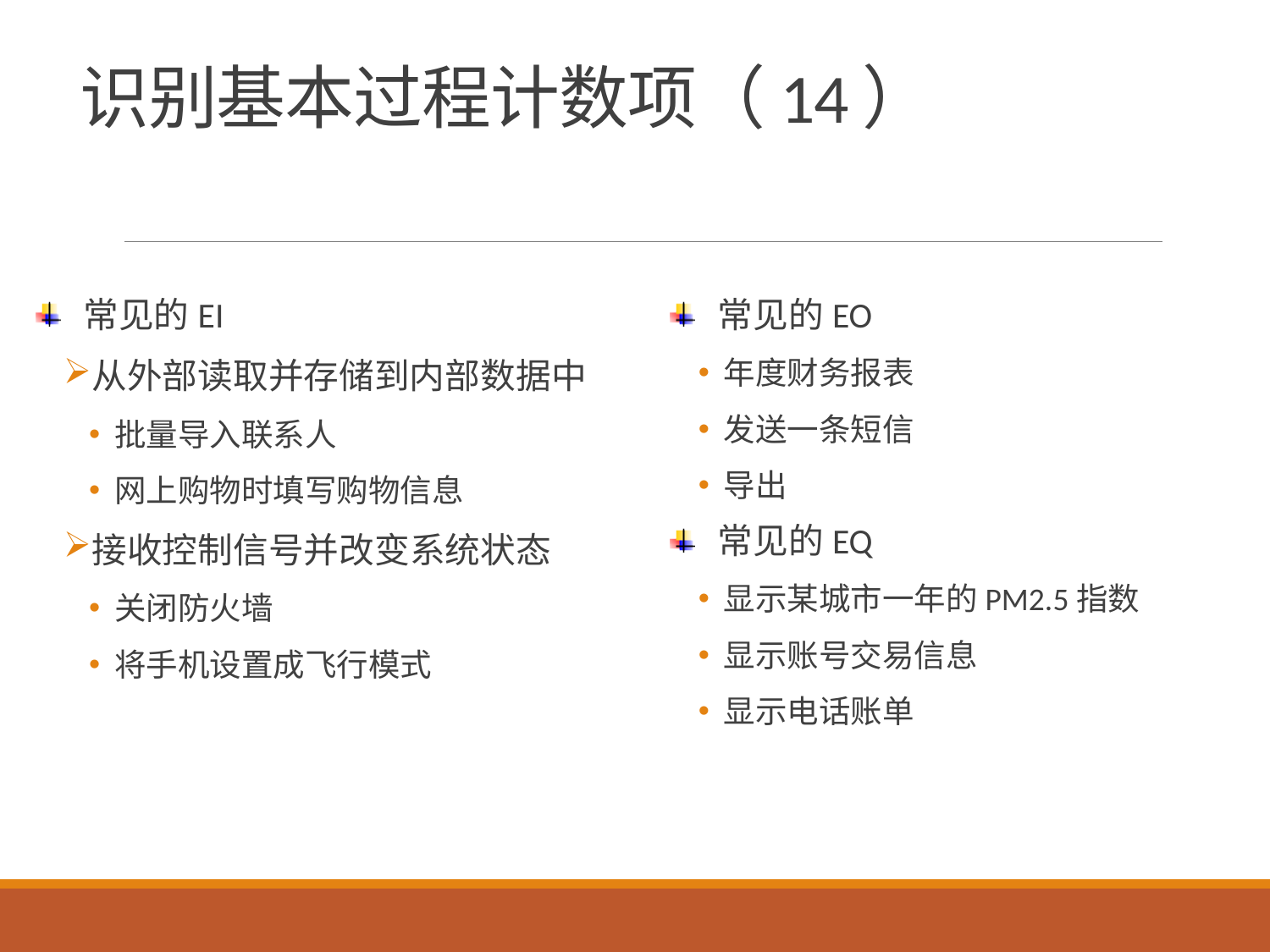

# 识别基本过程计数项（14）
常见的EI
从外部读取并存储到内部数据中
批量导入联系人
网上购物时填写购物信息
接收控制信号并改变系统状态
关闭防火墙
将手机设置成飞行模式
常见的EO
年度财务报表
发送一条短信
导出
常见的EQ
显示某城市一年的PM2.5指数
显示账号交易信息
显示电话账单